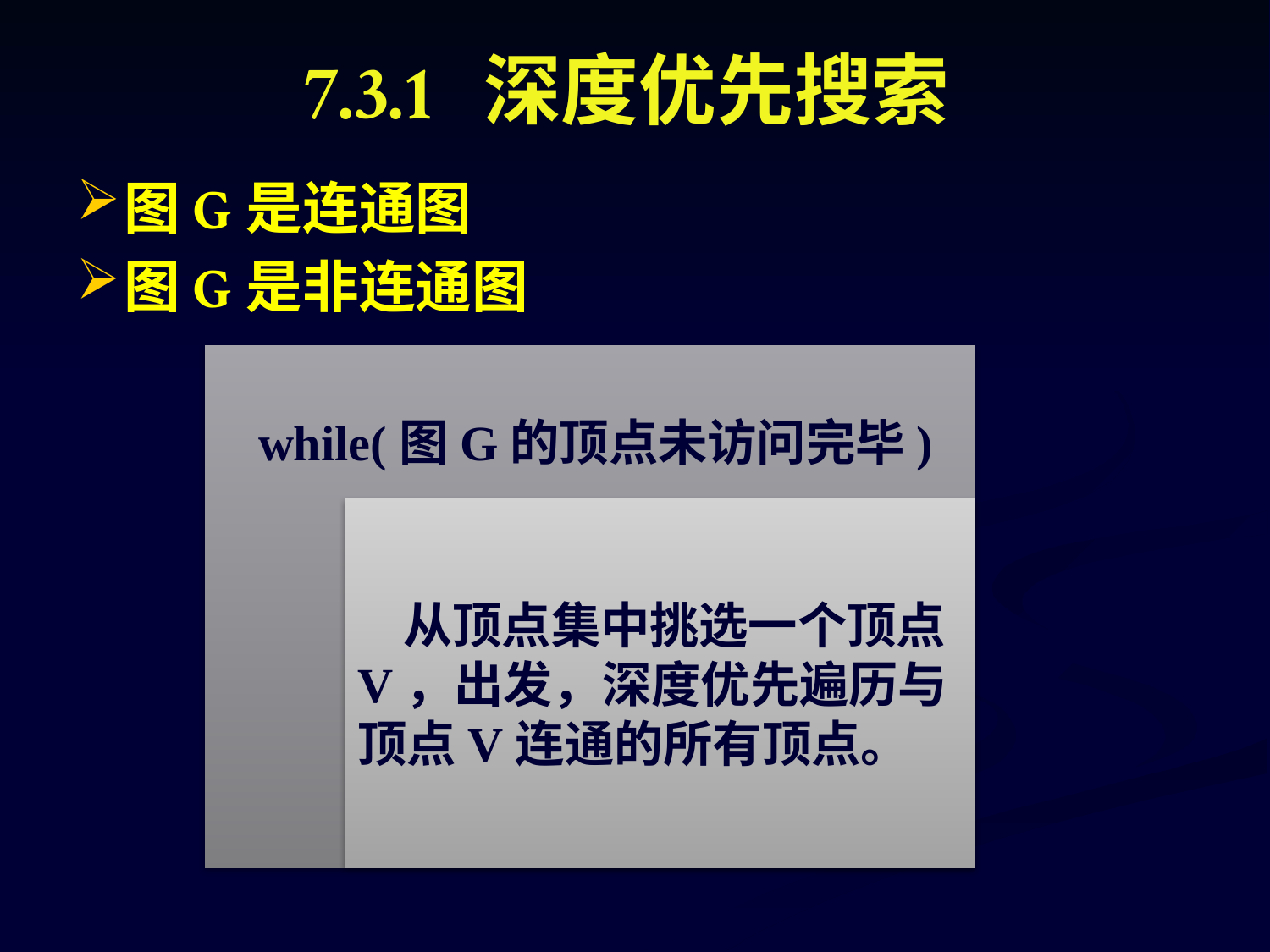

# 7.3.1  深度优先搜索
图G是连通图
图G是非连通图

    while(图G的顶点未访问完毕)
   从顶点集中挑选一个顶点V，出发，深度优先遍历与顶点V连通的所有顶点。
54